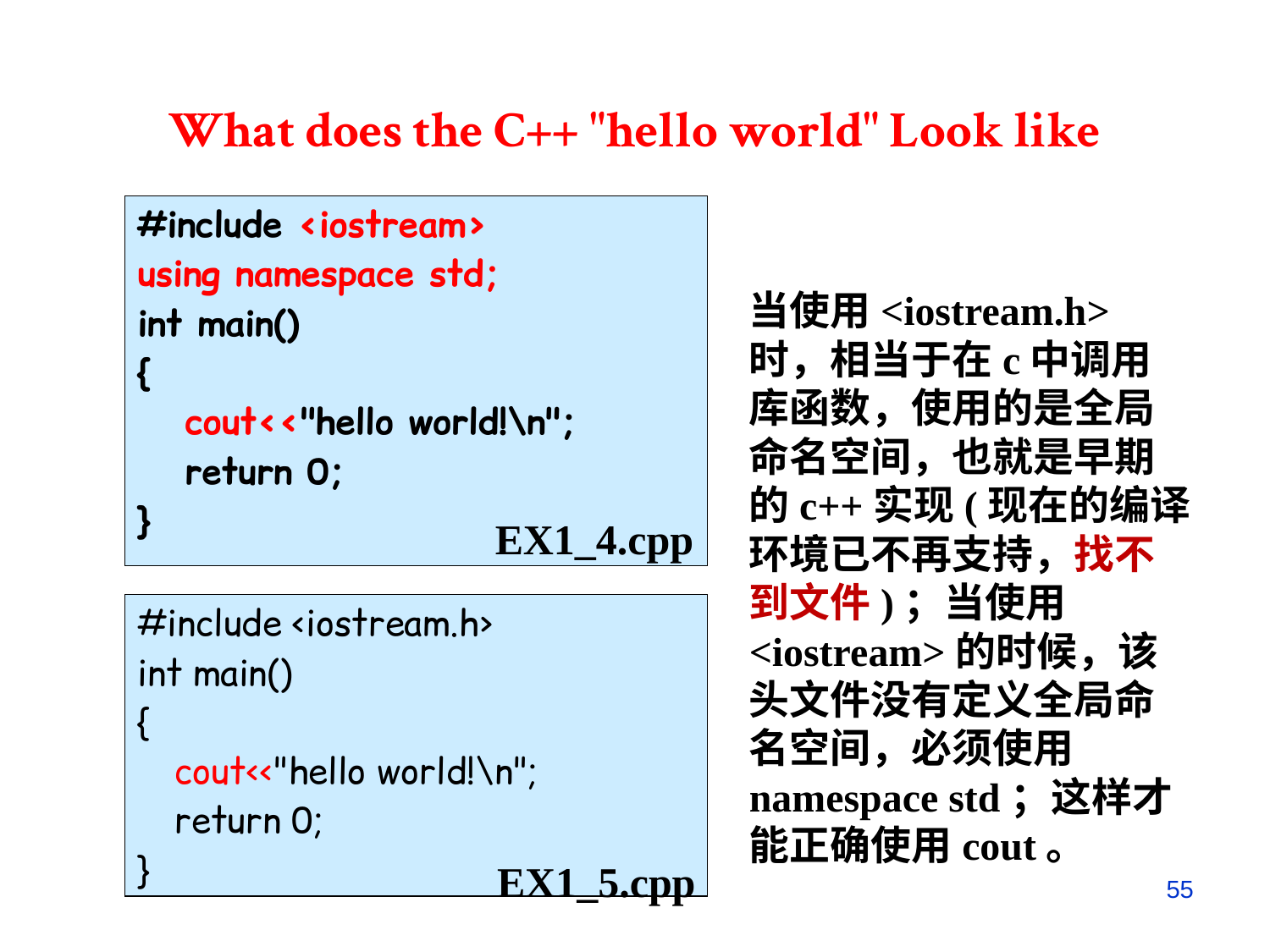

What does the C++ "hello world" Look like
#include <iostream>
using namespace std;
int main()
{
	cout<<"hello world!\n";
	return 0;
}
当使用<iostream.h>时，相当于在c中调用库函数，使用的是全局命名空间，也就是早期的c++实现(现在的编译环境已不再支持，找不到文件)；当使用<iostream>的时候，该头文件没有定义全局命名空间，必须使用namespace std；这样才能正确使用cout。
EX1_4.cpp
#include <iostream.h>
int main()
{
	cout<<"hello world!\n";
	return 0;
}
EX1_5.cpp
55